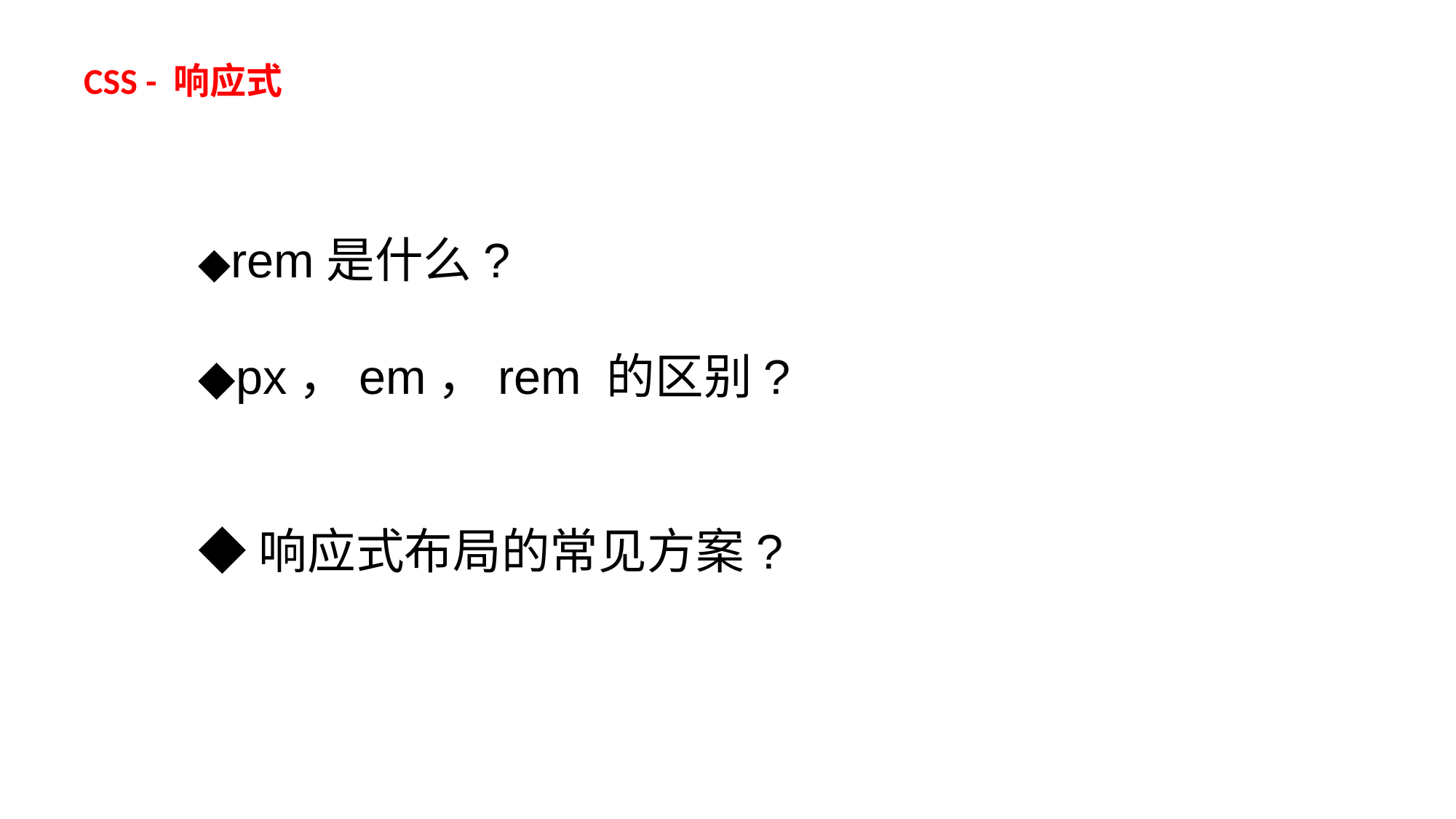

CSS - 响应式
◆rem是什么?

◆px，em，rem 的区别?

◆响应式布局的常见方案?